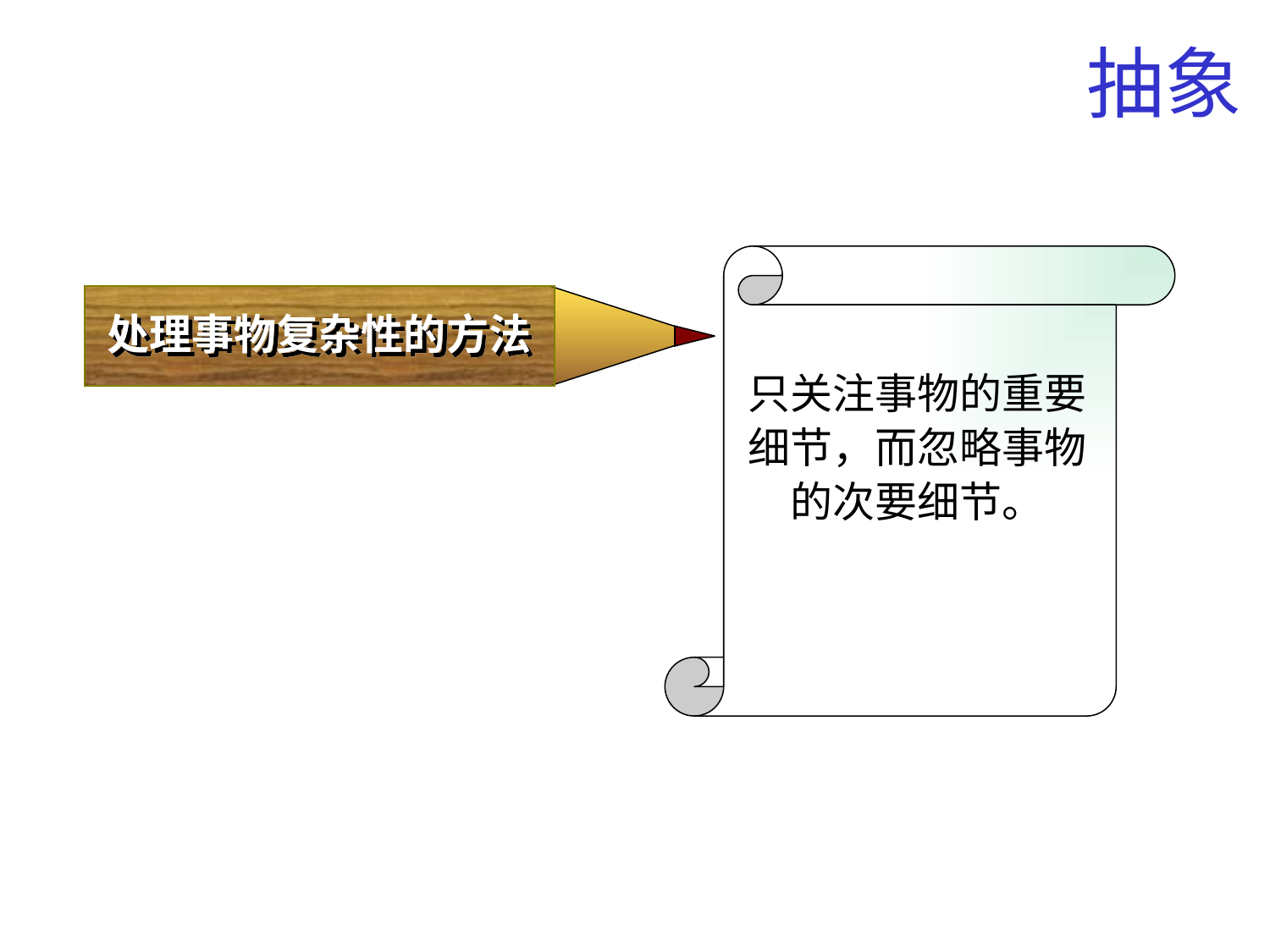

# 抽象

处理事物复杂性的方法
只关注事物的重要
细节，而忽略事物
的次要细节。

12